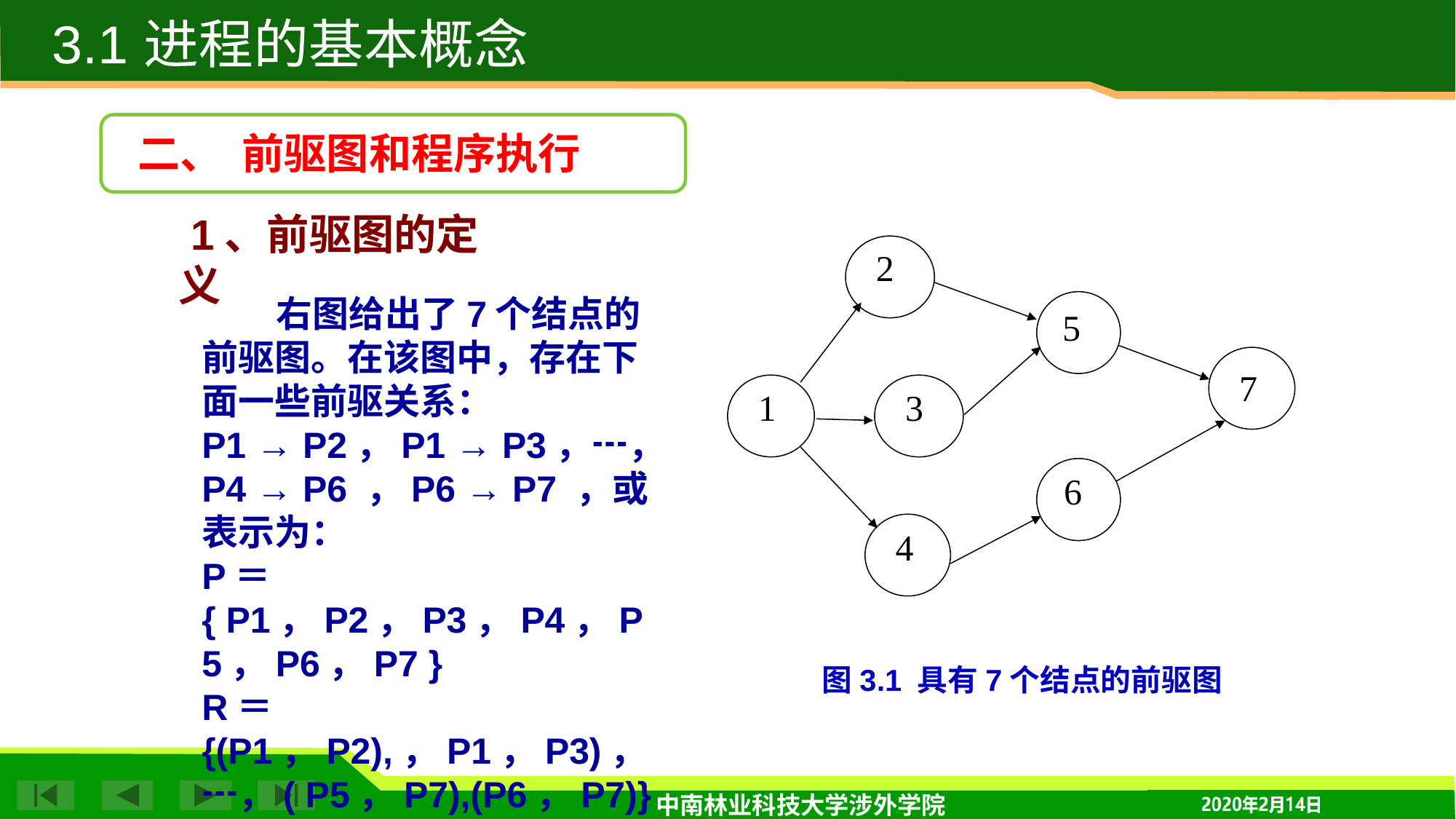

3.1 进程的基本概念

二、  前驱图和程序执行
 1、前驱图的定义

2

5

7

1

3

6

4

图3.1 具有7个结点的前驱图
        右图给出了7个结点的前驱图。在该图中，存在下面一些前驱关系：
P1 → P2，P1 → P3，┅，P4 → P6 ，P6 → P7 ，或表示为：
P＝{ P1，P2，P3，P4，P5，P6，P7 }
R＝{(P1，P2),，P1，P3)， ┅，( P5，P7),(P6，P7)}